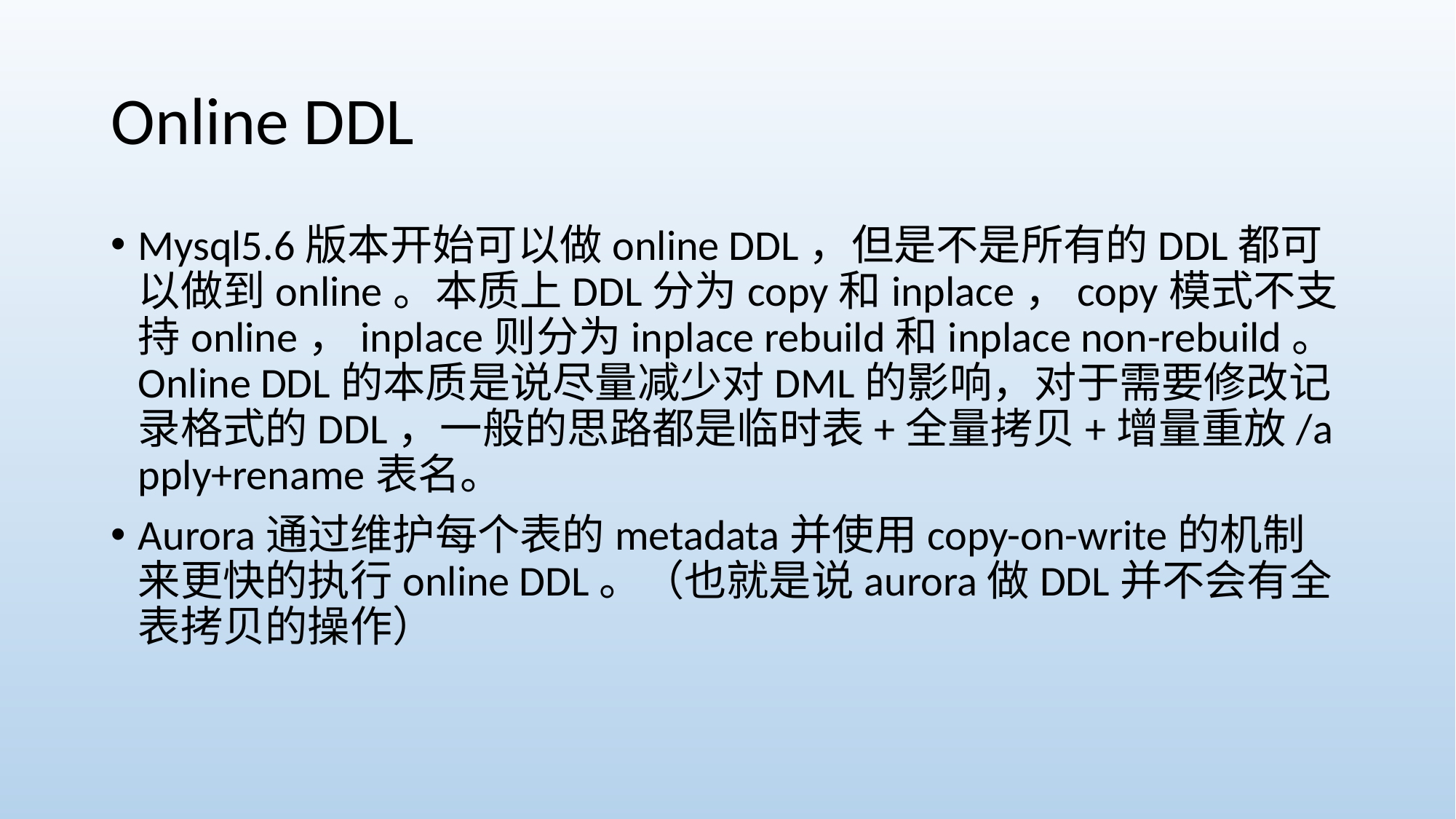

# Online DDL
Mysql5.6版本开始可以做online DDL，但是不是所有的DDL都可以做到online。本质上DDL分为copy和inplace，copy模式不支持online，inplace则分为inplace rebuild和inplace non-rebuild。Online DDL的本质是说尽量减少对DML的影响，对于需要修改记录格式的DDL，一般的思路都是临时表+全量拷贝+增量重放/apply+rename表名。
Aurora通过维护每个表的metadata并使用copy-on-write的机制来更快的执行online DDL。（也就是说aurora做DDL并不会有全表拷贝的操作）